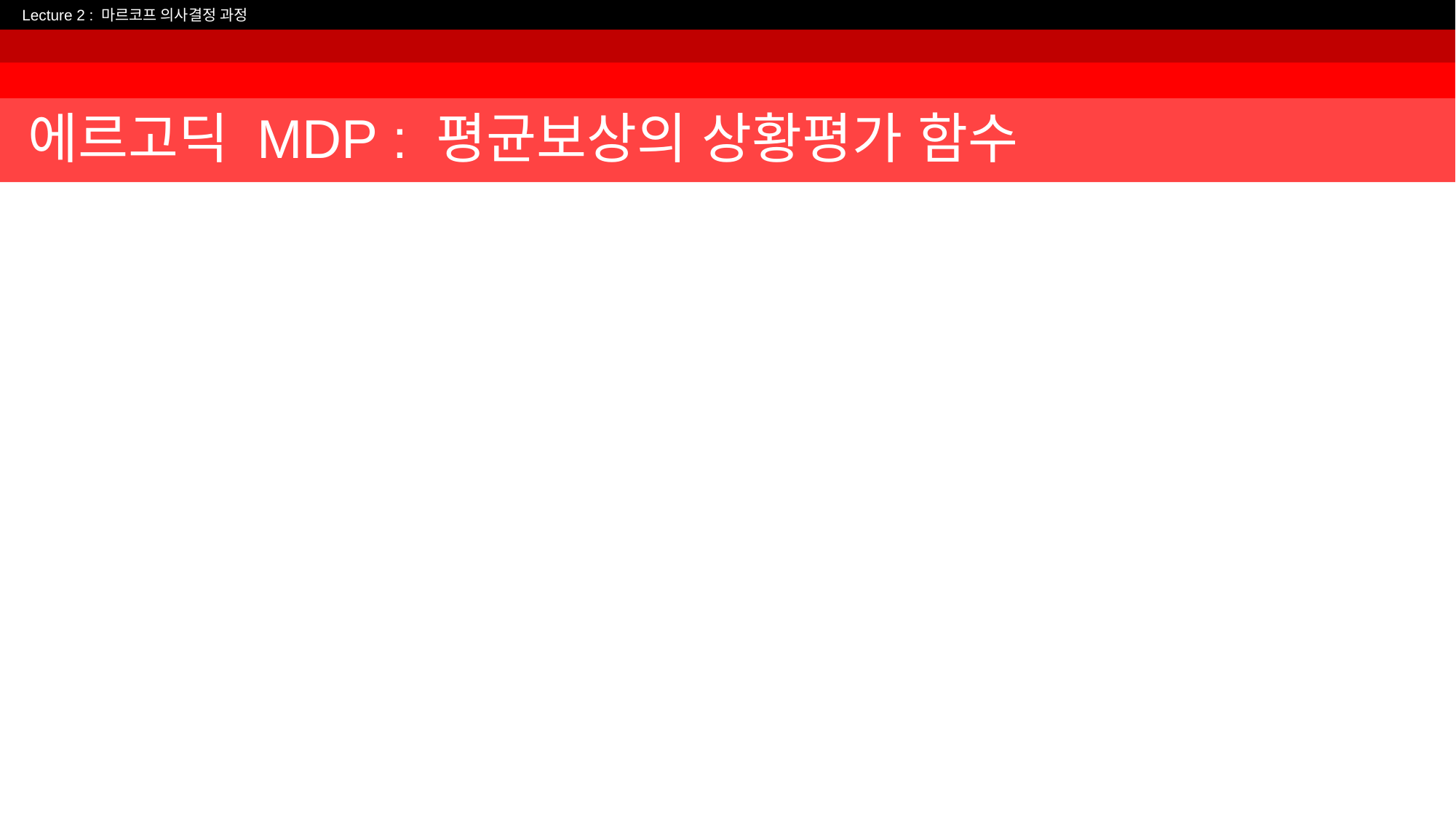

# 에르고딕 MDP : 평균보상의 상황평가 함수